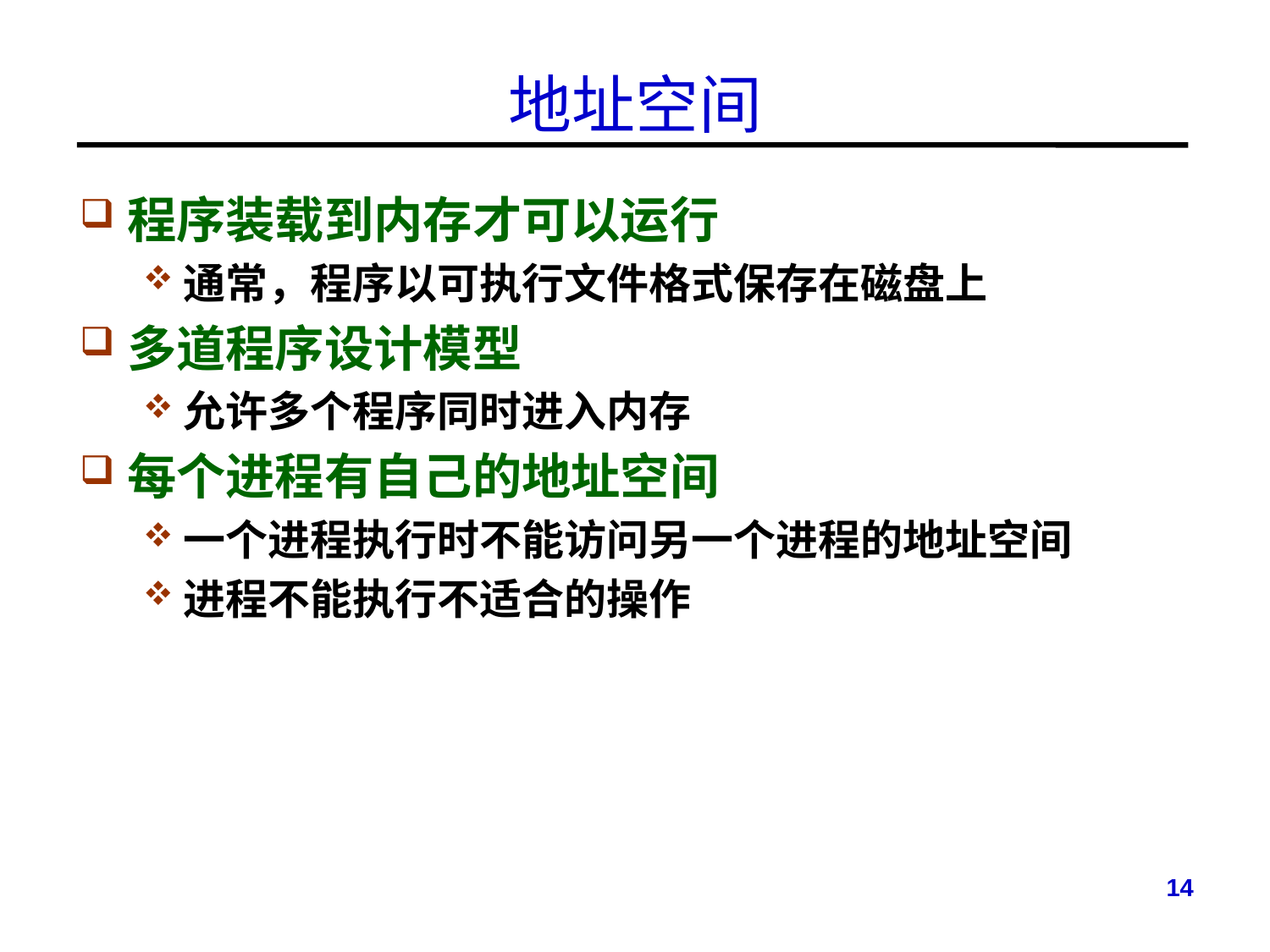

# 地址空间
程序装载到内存才可以运行
通常，程序以可执行文件格式保存在磁盘上
多道程序设计模型
允许多个程序同时进入内存
每个进程有自己的地址空间
一个进程执行时不能访问另一个进程的地址空间
进程不能执行不适合的操作
14